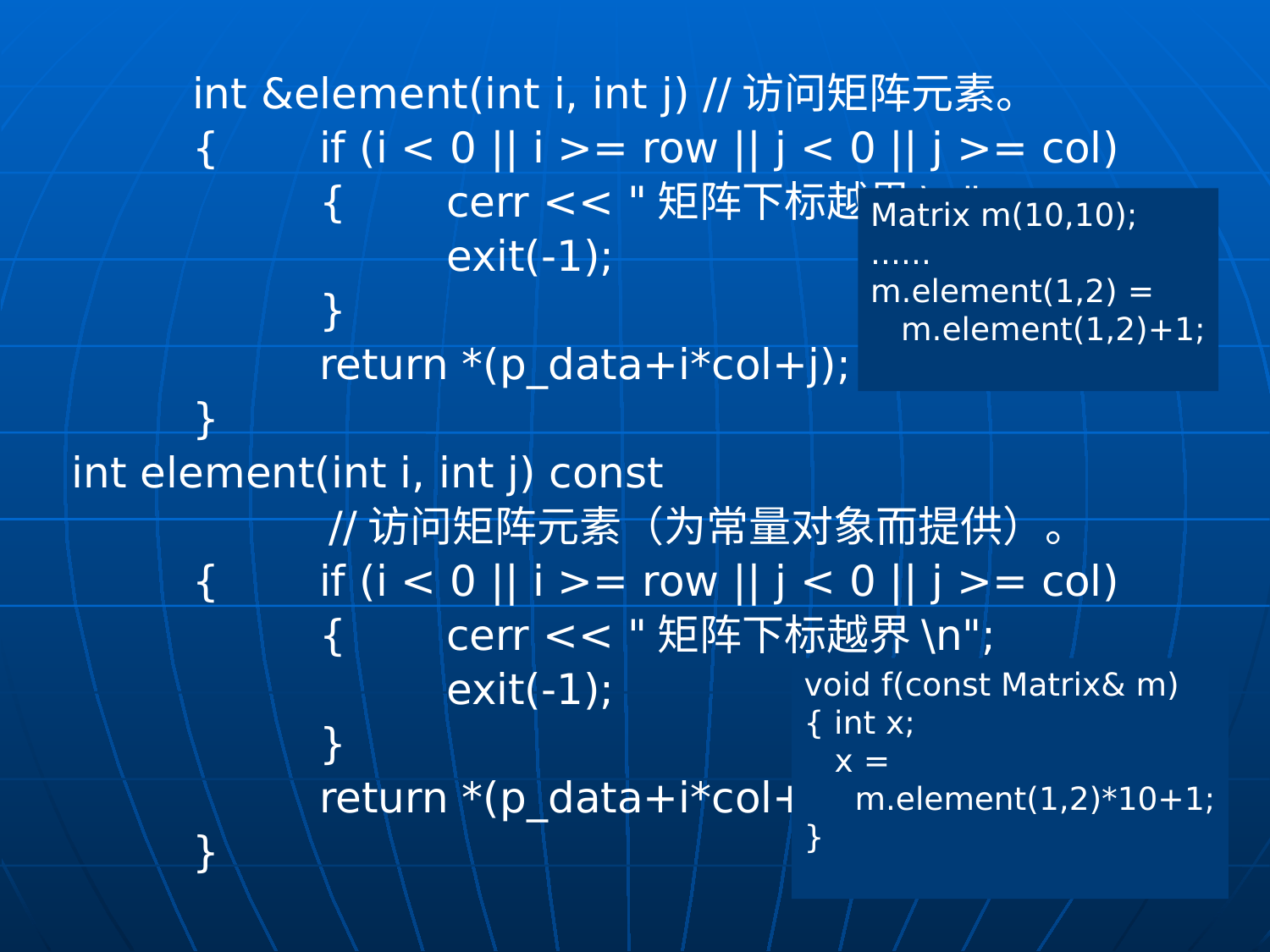

int &element(int i, int j) //访问矩阵元素。
		{	if (i < 0 || i >= row || j < 0 || j >= col)
			{	cerr << "矩阵下标越界\n";
				exit(-1);
			}
			return *(p_data+i*col+j);
		}
    int element(int i, int j) const
                       //访问矩阵元素（为常量对象而提供）。
		{	if (i < 0 || i >= row || j < 0 || j >= col)
			{	cerr << "矩阵下标越界\n";
				exit(-1);
			}
			return *(p_data+i*col+j);
		}
Matrix m(10,10);
......
m.element(1,2) =
   m.element(1,2)+1;

void f(const Matrix& m)
{ int x;
   x =
     m.element(1,2)*10+1;
}